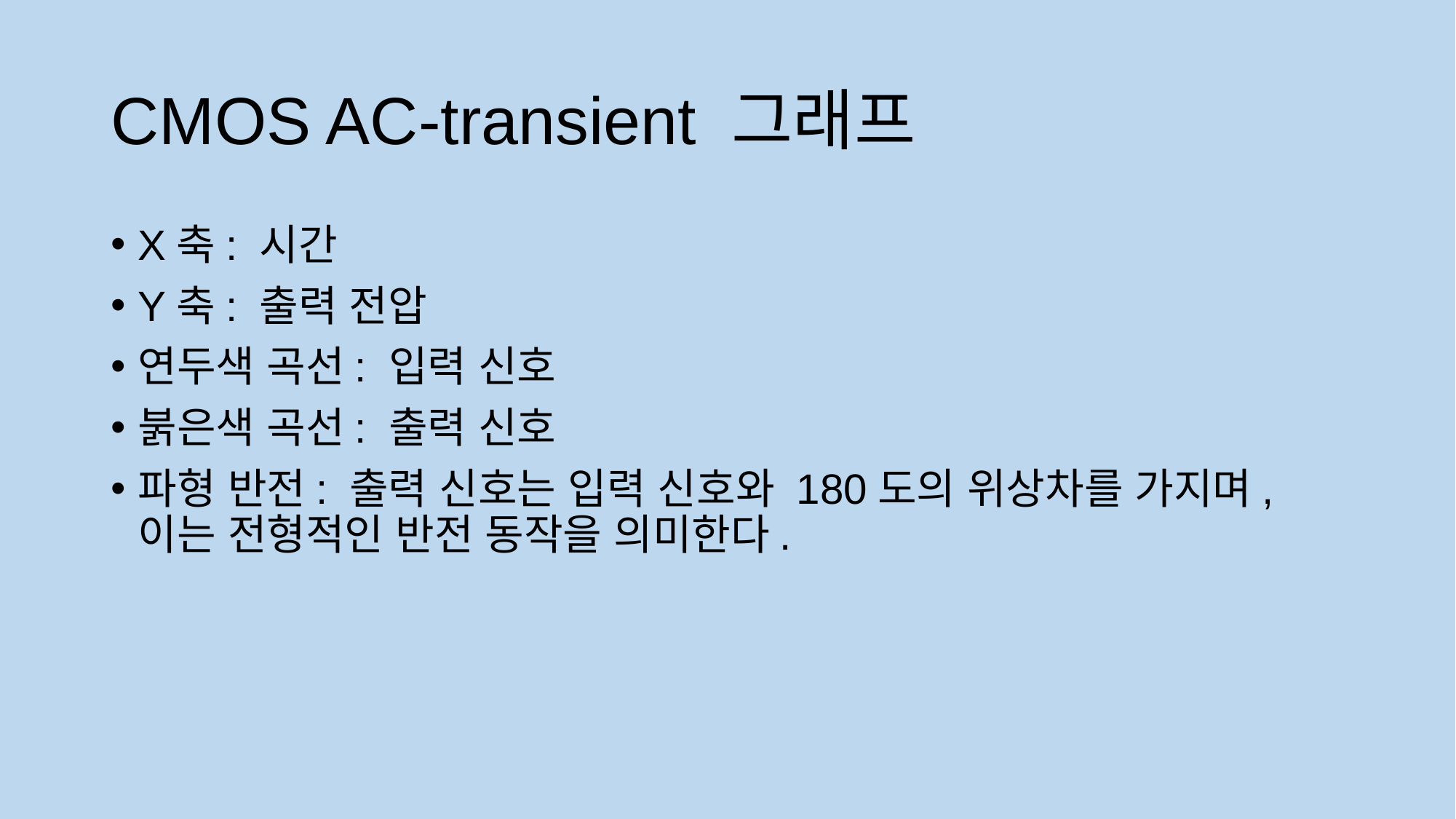

# CMOS AC-transient 그래프
X축: 시간
Y축: 출력 전압
연두색 곡선: 입력 신호
붉은색 곡선: 출력 신호
파형 반전: 출력 신호는 입력 신호와 180도의 위상차를 가지며, 이는 전형적인 반전 동작을 의미한다.